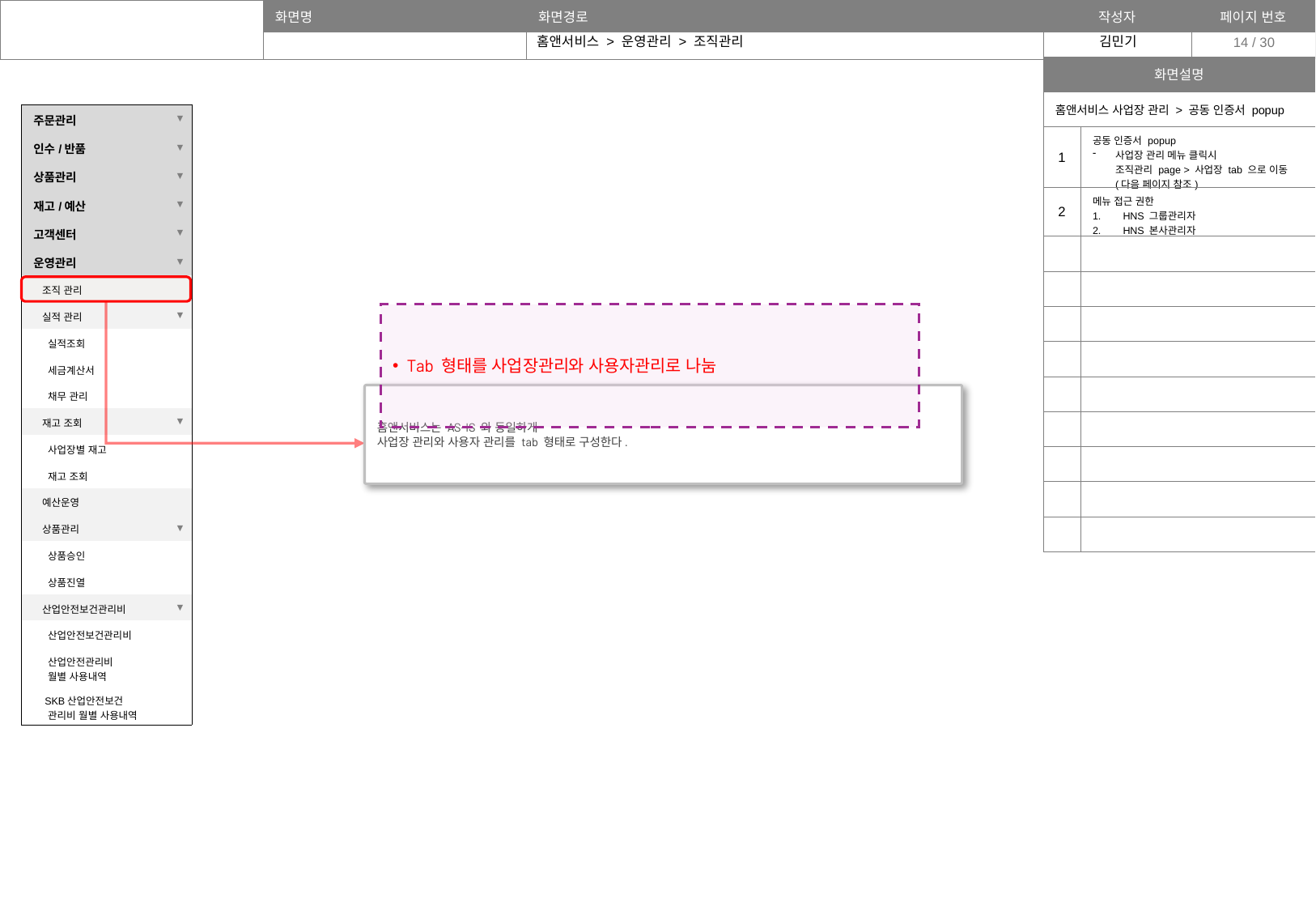

홈앤서비스 > 운영관리 > 조직관리
14
| 화면설명 |  |
| --- | --- |
| 홈앤서비스 사업장 관리 > 공동 인증서 popup |  |
| 1 | 공동 인증서 popup 사업장 관리 메뉴 클릭시 조직관리 page > 사업장 tab 으로 이동 (다음 페이지 참조) |
| 2 | 메뉴 접근 권한 HNS 그룹관리자 HNS 본사관리자 |
|  |  |
|  |  |
|  |  |
|  |  |
|  |  |
|  |  |
|  |  |
|  |  |
|  |  |
| 주문관리 | ▼ |
| --- | --- |
| 인수/반품 | ▼ |
| 상품관리 | ▼ |
| 재고/예산 | ▼ |
| 고객센터 | ▼ |
| 운영관리 | ▼ |
| 조직 관리 |  |
| 실적 관리 | ▼ |
| 실적조회 |  |
| 세금계산서 |  |
| 채무 관리 |  |
| 재고 조회 | ▼ |
| 사업장별 재고 |  |
| 재고 조회 |  |
| 예산운영 |  |
| 상품관리 | ▼ |
| 상품승인 |  |
| 상품진열 |  |
| 산업안전보건관리비 | ▼ |
| 산업안전보건관리비 |  |
| 산업안전관리비 월별 사용내역 |  |
| SKB산업안전보건 관리비 월별 사용내역 |  |

Tab 형태를 사업장관리와 사용자관리로 나눔
홈앤서비스는 AS-IS 와 동일하게
사업장 관리와 사용자 관리를 tab 형태로 구성한다.